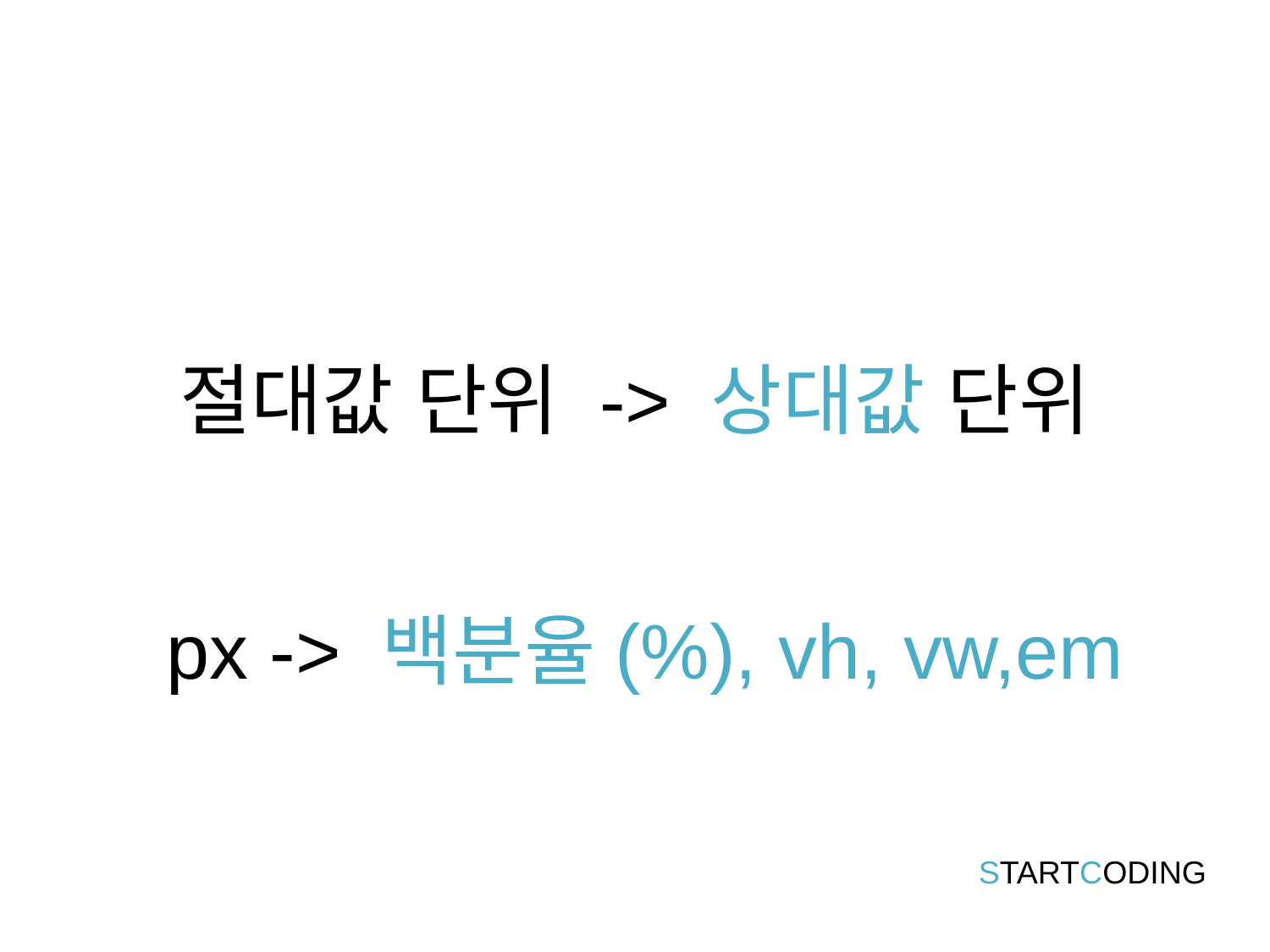

# 절대값 단위 -> 상대값 단위

px -> 백분율(%), vh, vw,em
STARTCODING